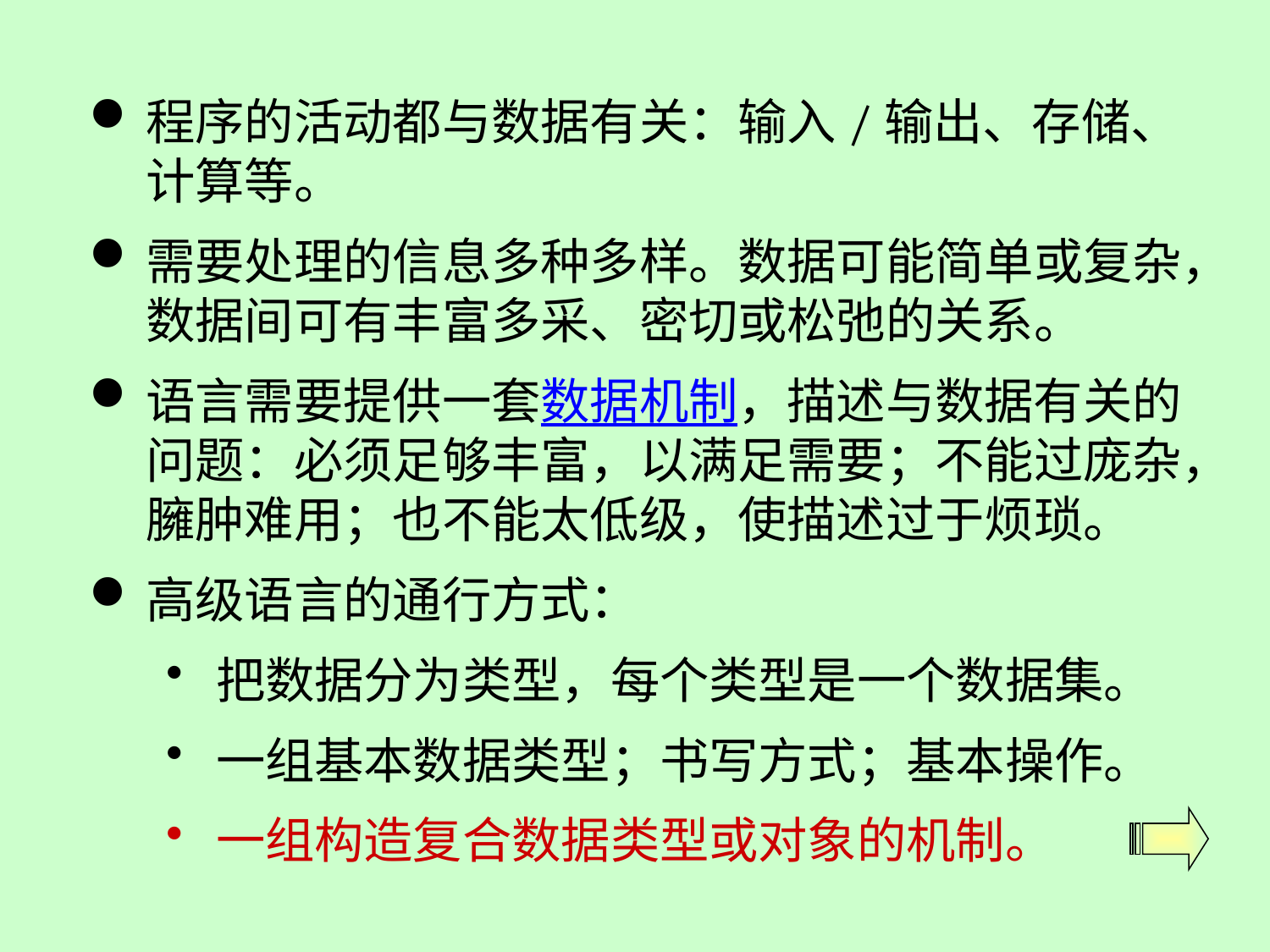

程序的活动都与数据有关：输入/输出、存储、计算等。
需要处理的信息多种多样。数据可能简单或复杂，数据间可有丰富多采、密切或松弛的关系。
语言需要提供一套数据机制，描述与数据有关的问题：必须足够丰富，以满足需要；不能过庞杂，臃肿难用；也不能太低级，使描述过于烦琐。
高级语言的通行方式：
把数据分为类型，每个类型是一个数据集。
一组基本数据类型；书写方式；基本操作。
一组构造复合数据类型或对象的机制。

2